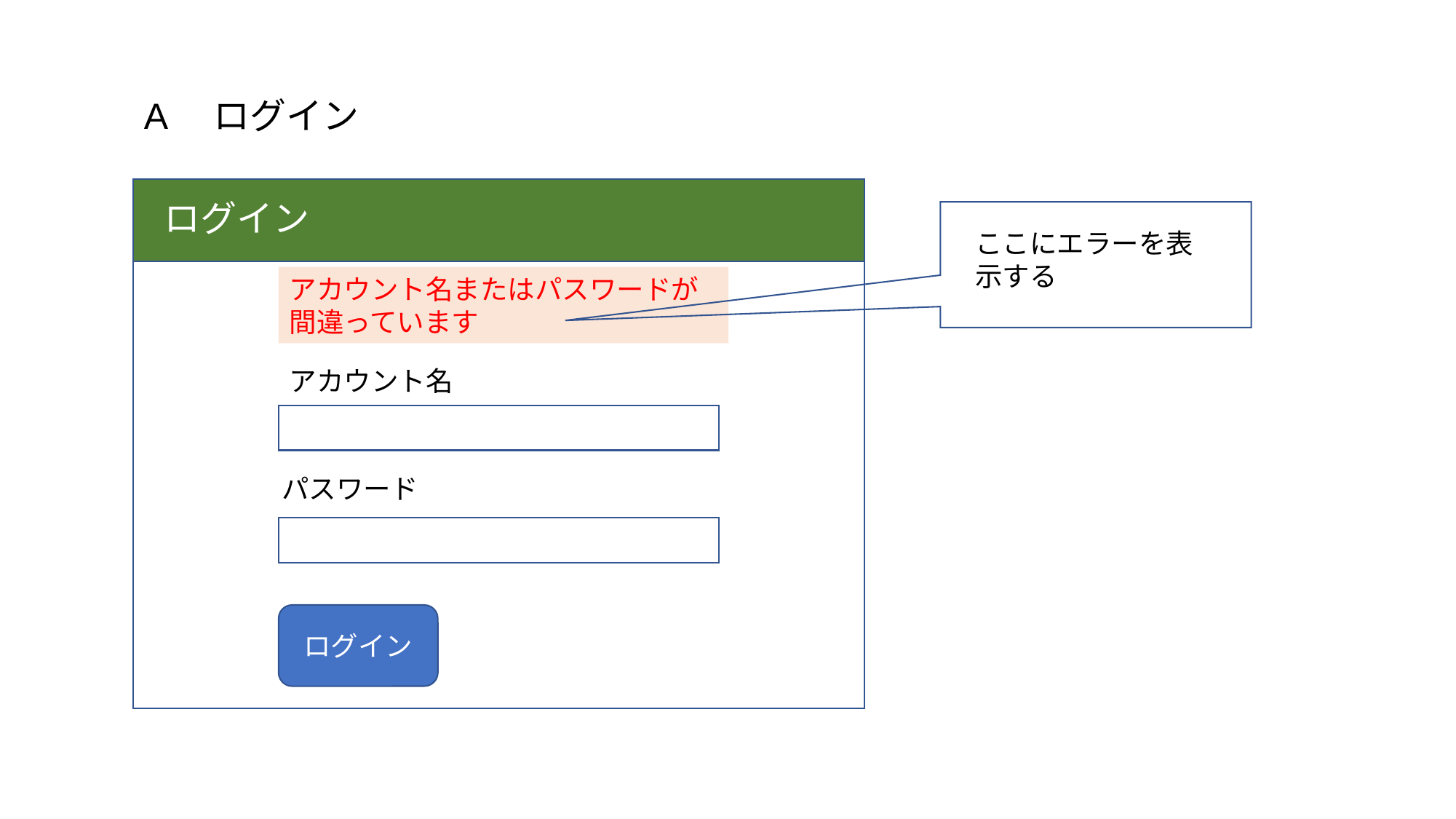

A　ログイン

ログイン

ここにエラーを表示する
アカウント名またはパスワードが間違っています
アカウント名

パスワード

ログイン